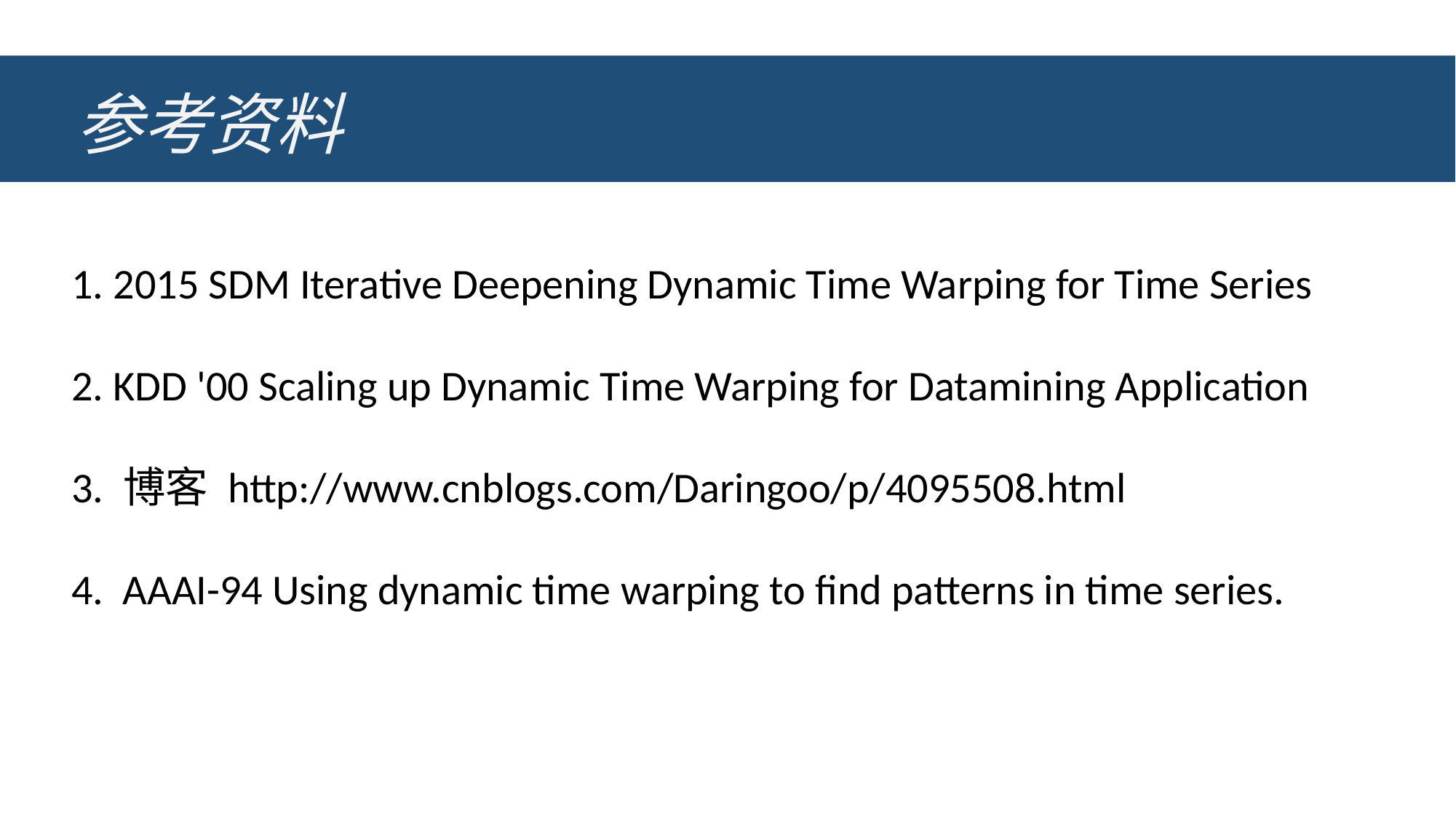

# 参考资料

1. 2015 SDM Iterative Deepening Dynamic Time Warping for Time Series

2. KDD '00 Scaling up Dynamic Time Warping for Datamining Application

3. 博客 http://www.cnblogs.com/Daringoo/p/4095508.html

4.  AAAI-94 Using dynamic time warping to find patterns in time series.